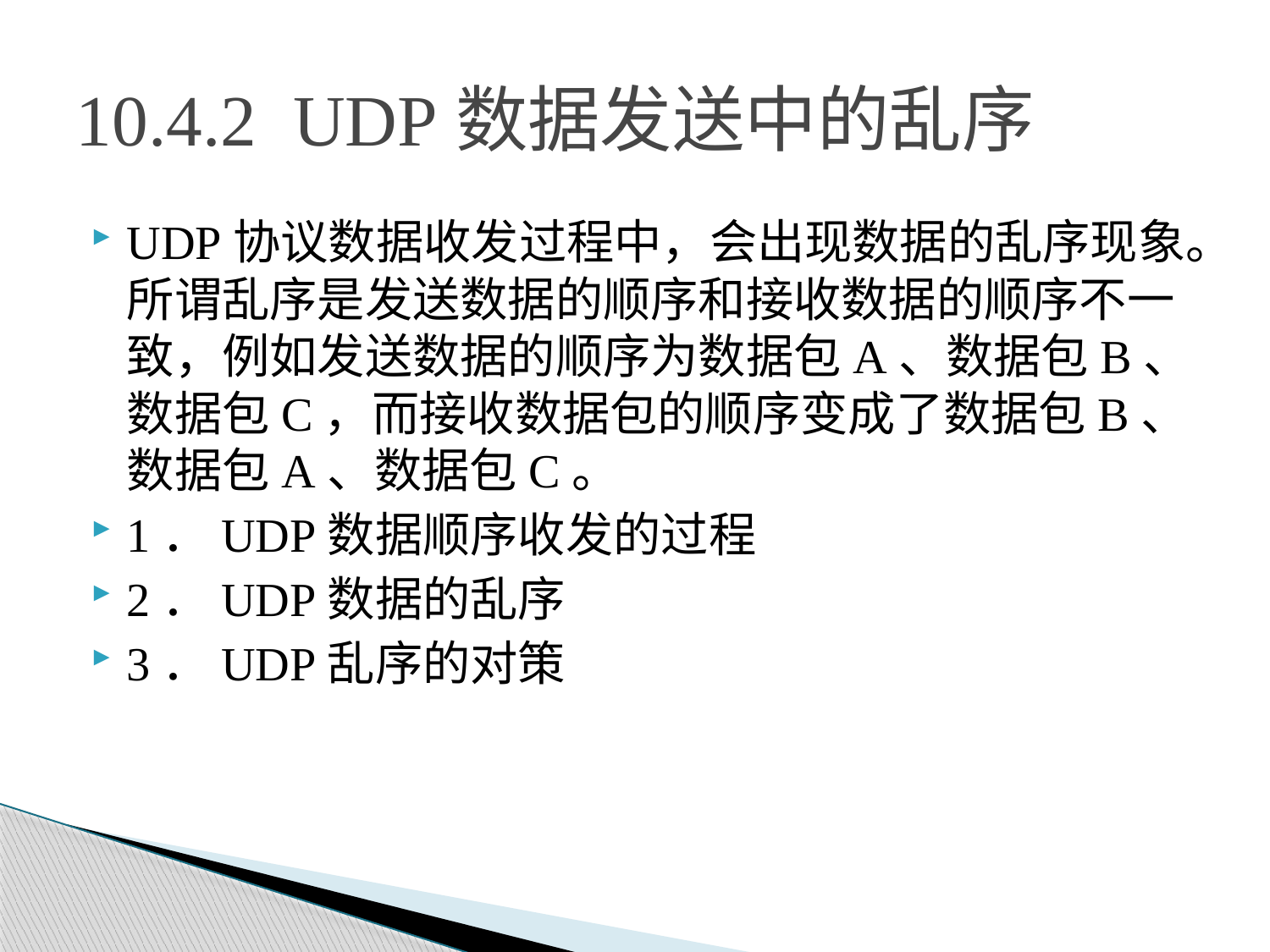

# 10.4.2  UDP数据发送中的乱序
UDP协议数据收发过程中，会出现数据的乱序现象。所谓乱序是发送数据的顺序和接收数据的顺序不一致，例如发送数据的顺序为数据包A、数据包B、数据包C，而接收数据包的顺序变成了数据包B、数据包A、数据包C。
1．UDP数据顺序收发的过程
2．UDP数据的乱序
3．UDP乱序的对策